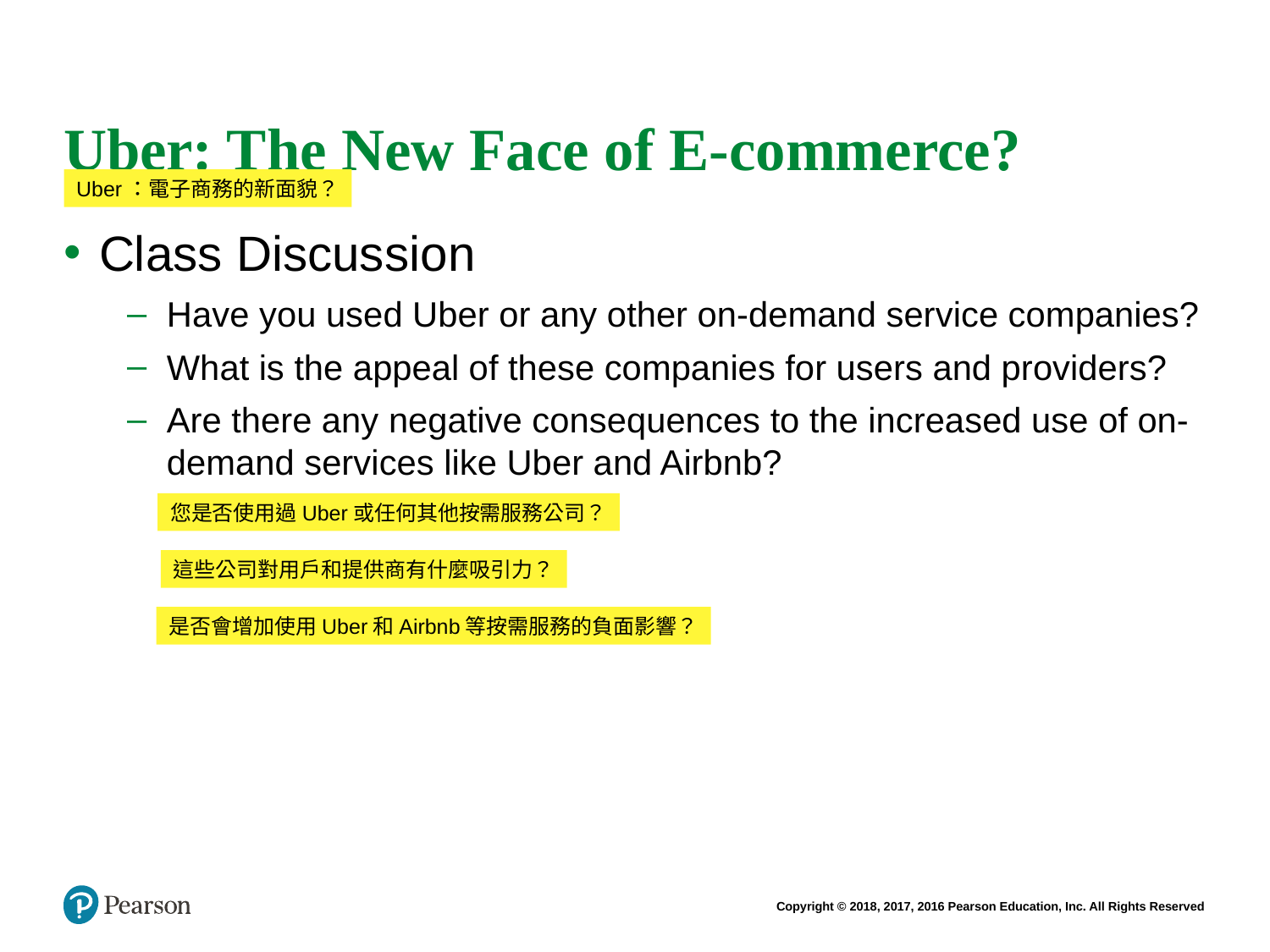

# Uber: The New Face of E-commerce?
Uber：電子商務的新面貌？
Class Discussion
Have you used Uber or any other on-demand service companies?
What is the appeal of these companies for users and providers?
Are there any negative consequences to the increased use of on-demand services like Uber and Airbnb?
您是否使用過Uber或任何其他按需服務公司？
這些公司對用戶和提供商有什麼吸引力？
是否會增加使用Uber和Airbnb等按需服務的負面影響？